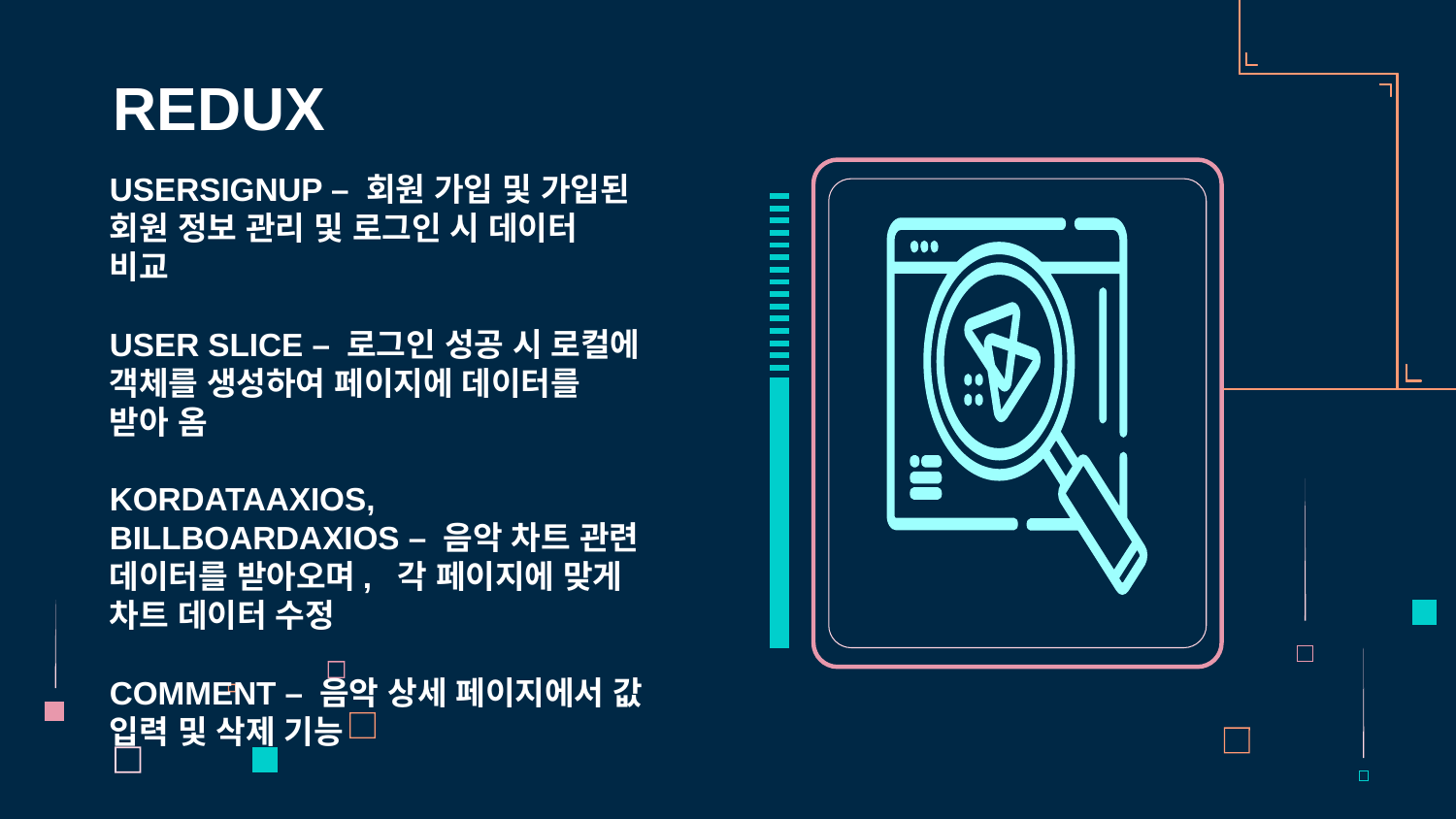

# REDUX
UserSignUp – 회원 가입 및 가입된 회원 정보 관리 및 로그인 시 데이터 비교

User Slice – 로그인 성공 시 로컬에 객체를 생성하여 페이지에 데이터를 받아 옴

kordataAxios, billboardAxios – 음악 차트 관련 데이터를 받아오며,  각 페이지에 맞게 차트 데이터 수정

Comment – 음악 상세 페이지에서 값 입력 및 삭제 기능